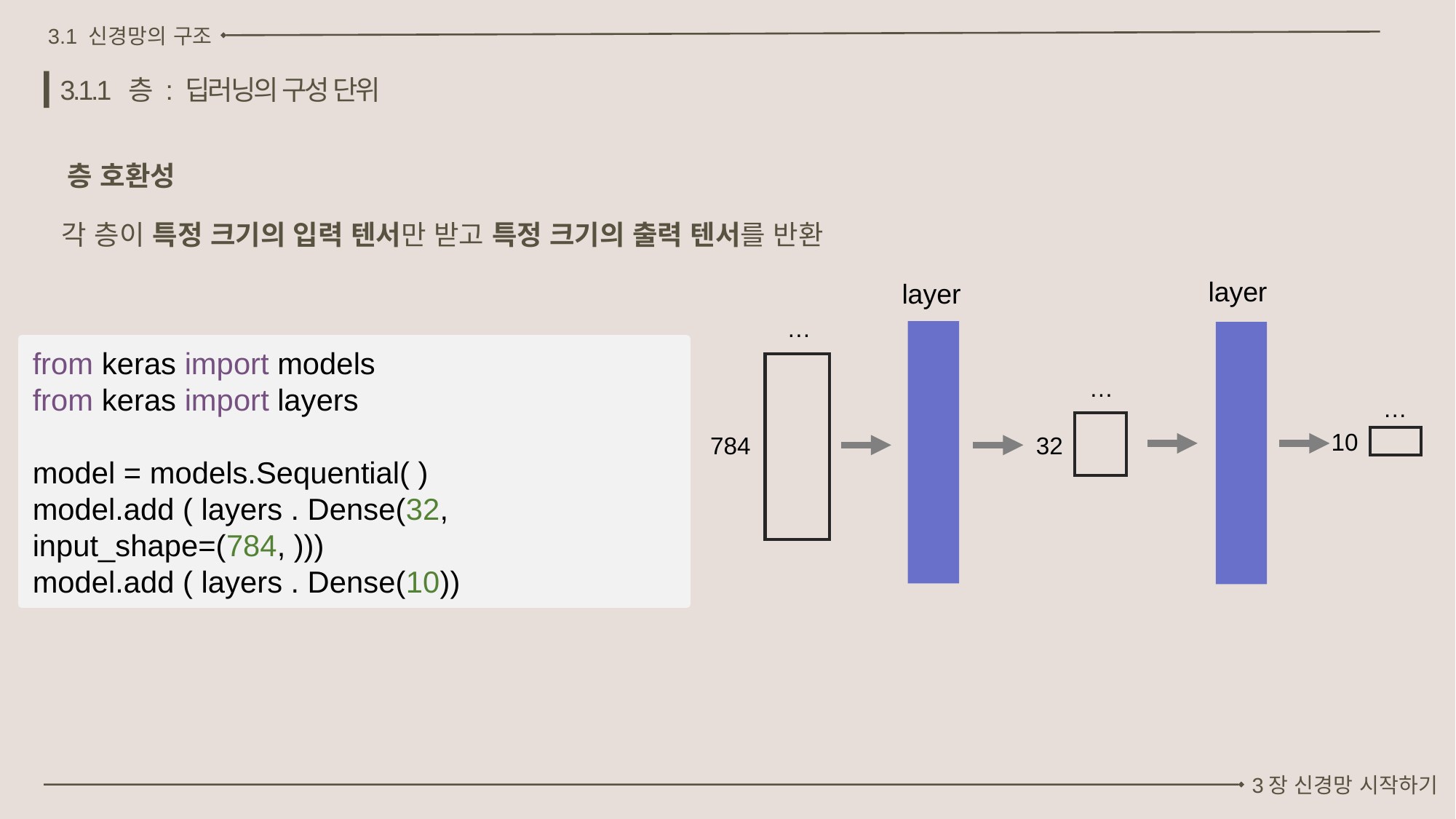

3.1 신경망의 구조
3.1.1  층 : 딥러닝의 구성 단위

층 호환성
각 층이 특정 크기의 입력 텐서만 받고 특정 크기의 출력 텐서를 반환
layer
layer
…

784

…

32

from keras import models
from keras import layers

model = models.Sequential( )
model.add ( layers . Dense(32, input_shape=(784, )))
model.add ( layers . Dense(10))
…
10

3장 신경망 시작하기